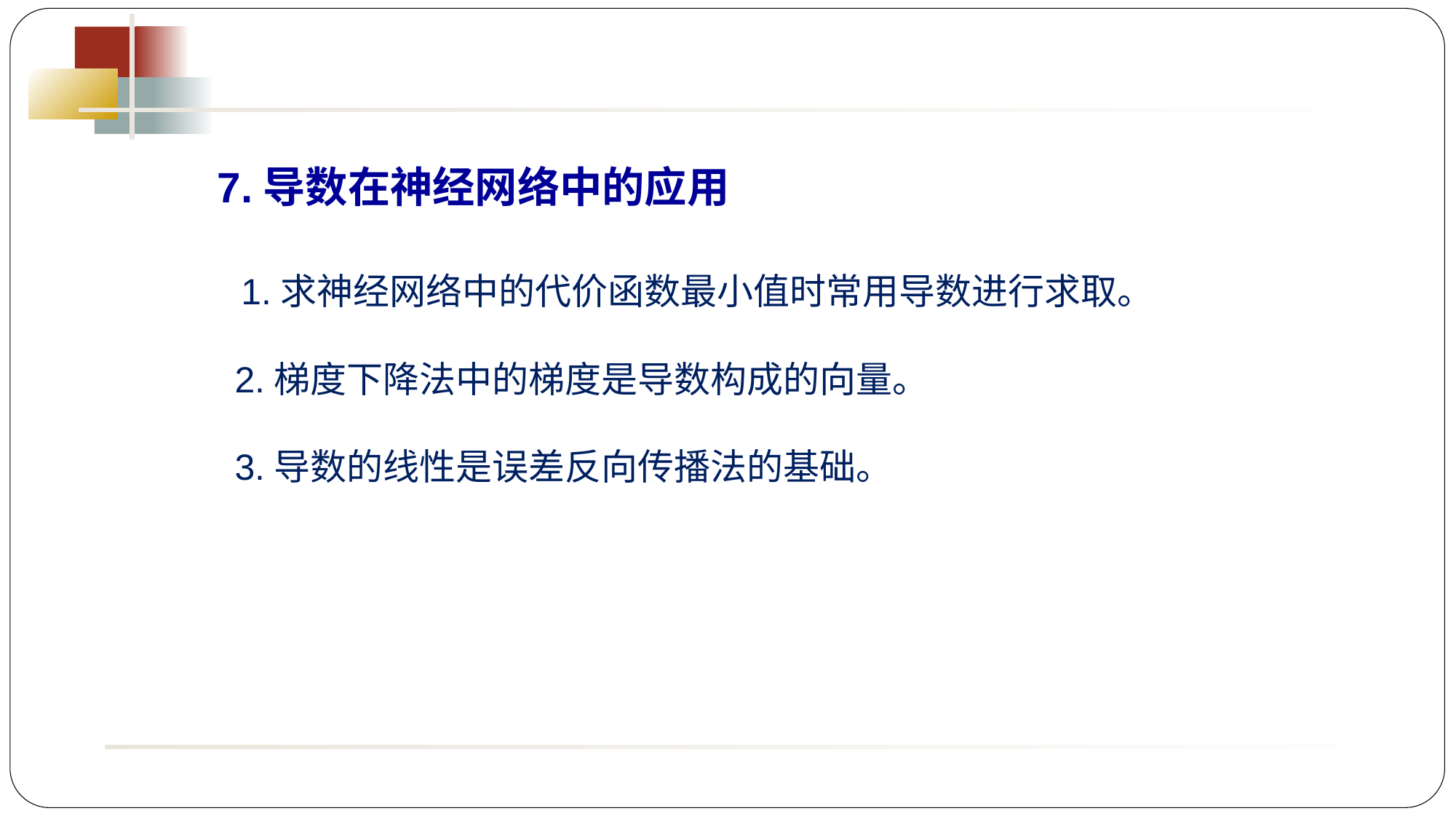

7.导数在神经网络中的应用
    1.求神经网络中的代价函数最小值时常用导数进行求取。
    2.梯度下降法中的梯度是导数构成的向量。
    3.导数的线性是误差反向传播法的基础。